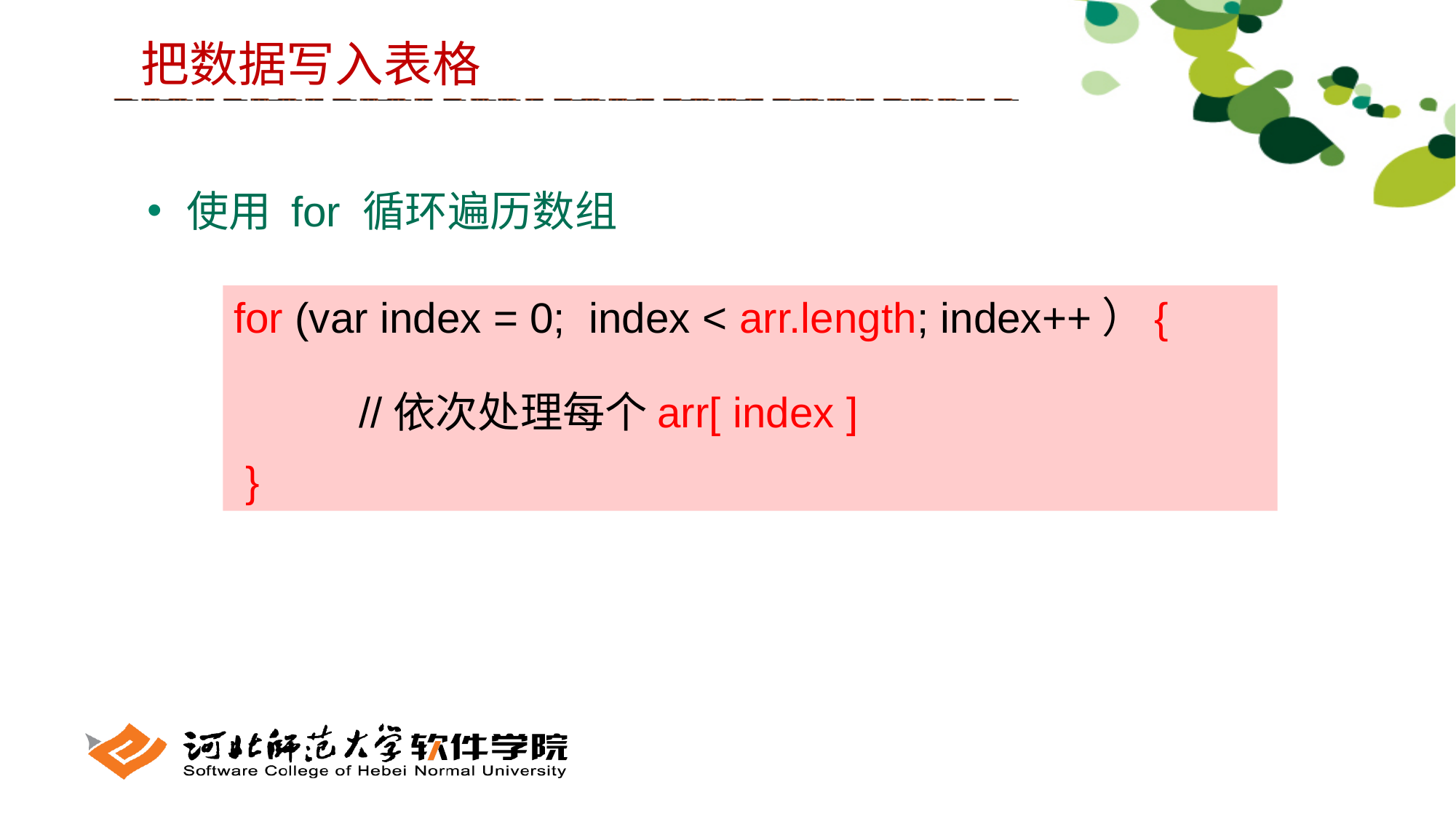

把数据写入表格
 使用 for 循环遍历数组

for (var index = 0;  index < arr.length; index++）{
      //依次处理每个arr[ index ]
 }